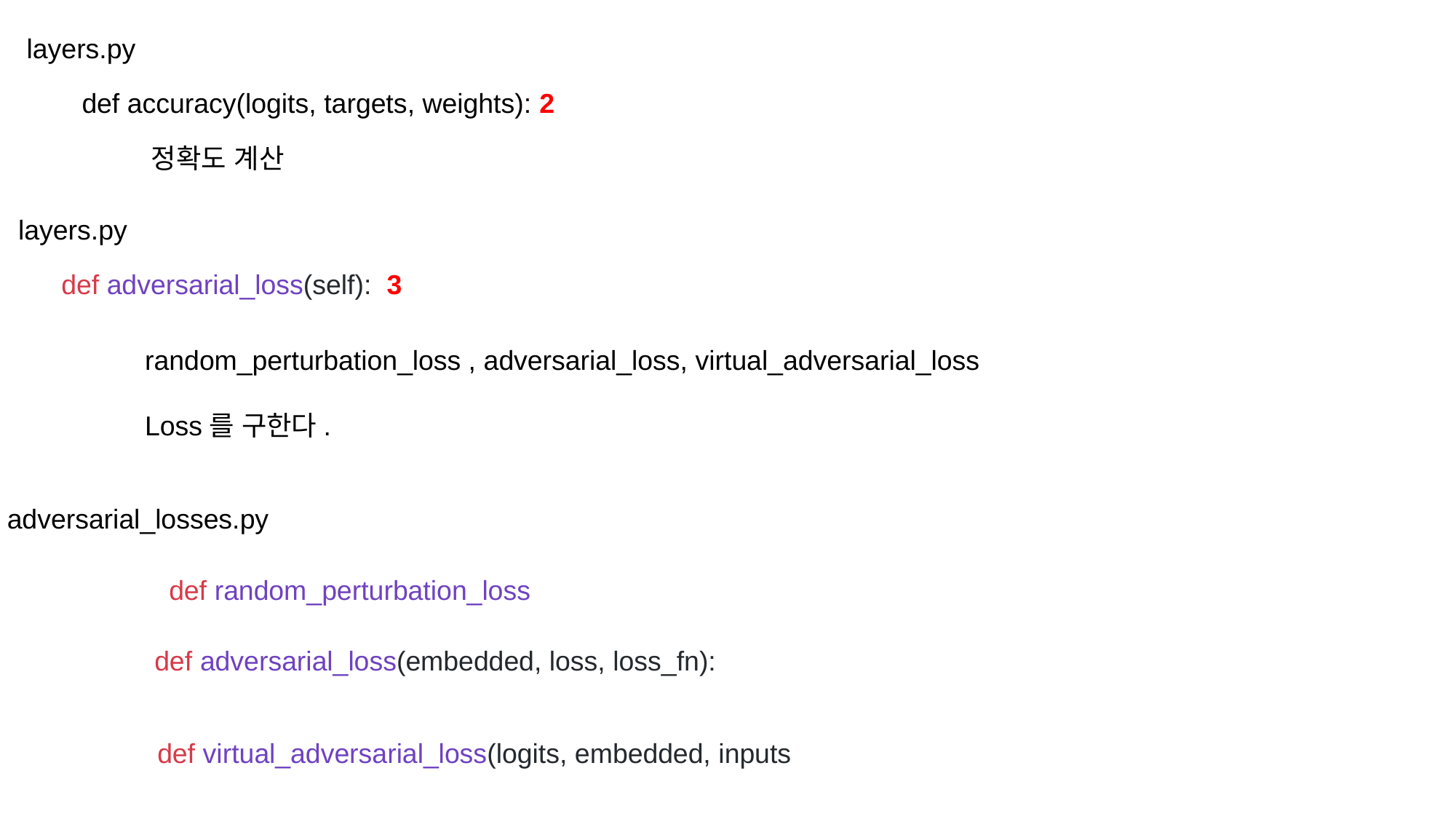

layers.py
def accuracy(logits, targets, weights): 2
정확도 계산
layers.py
def adversarial_loss(self):  3
random_perturbation_loss , adversarial_loss, virtual_adversarial_loss

Loss를 구한다.
adversarial_losses.py
def random_perturbation_loss
def adversarial_loss(embedded, loss, loss_fn):
def virtual_adversarial_loss(logits, embedded, inputs